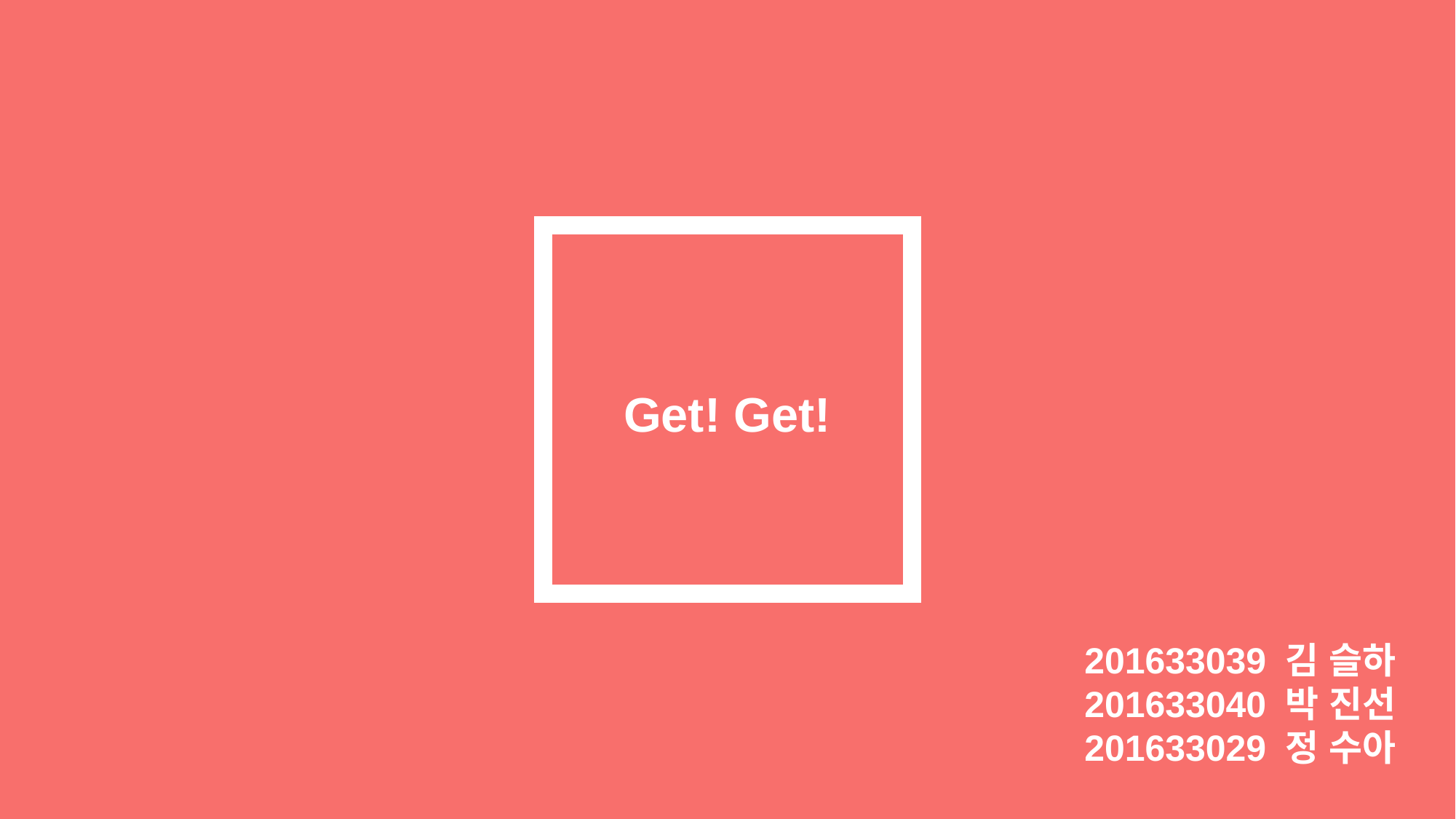

Get! Get!
201633039 김 슬하
201633040 박 진선
201633029 정 수아